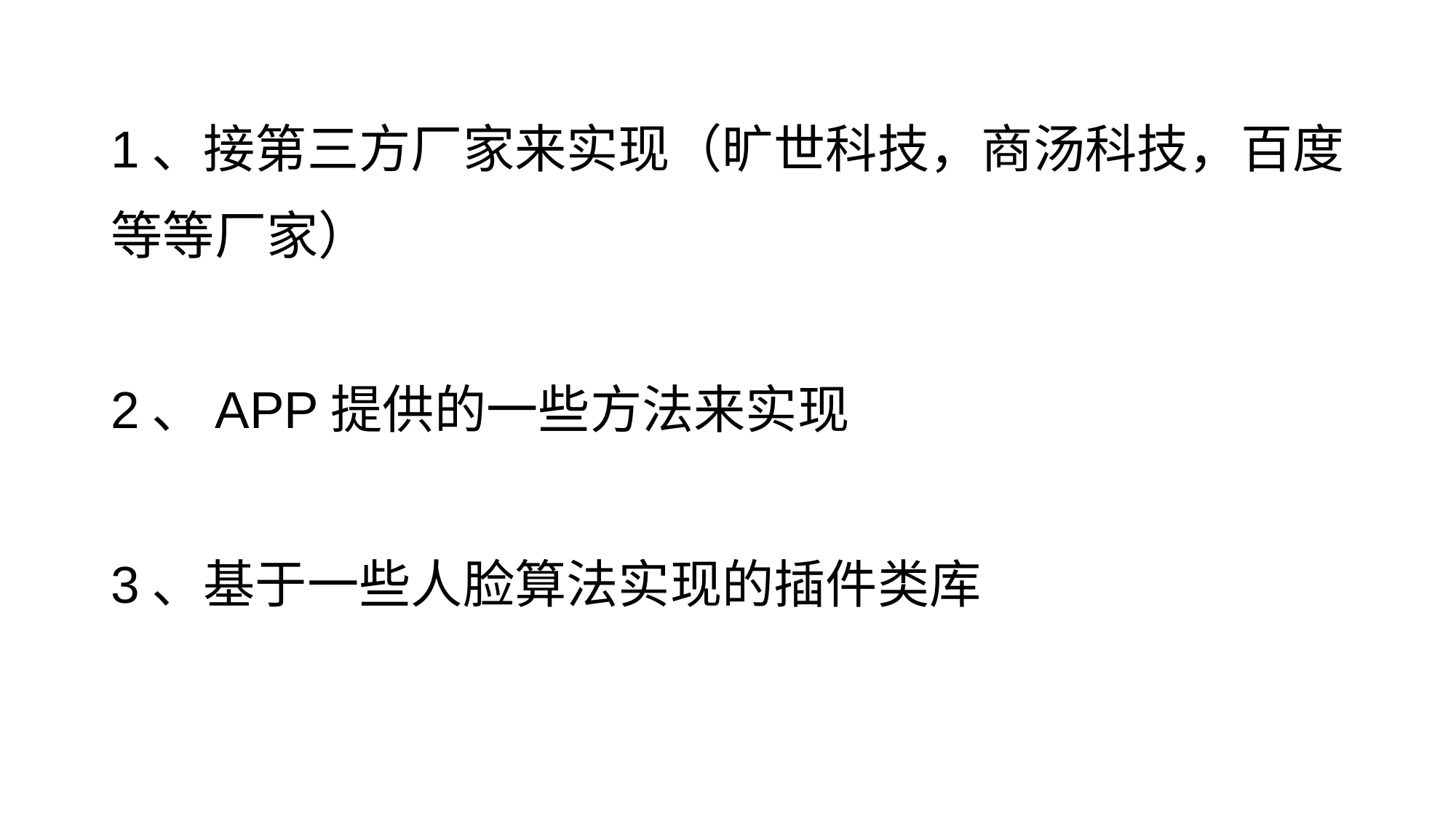

# 1、接第三方厂家来实现（旷世科技，商汤科技，百度等等厂家） 2、APP提供的一些方法来实现 3、基于一些人脸算法实现的插件类库